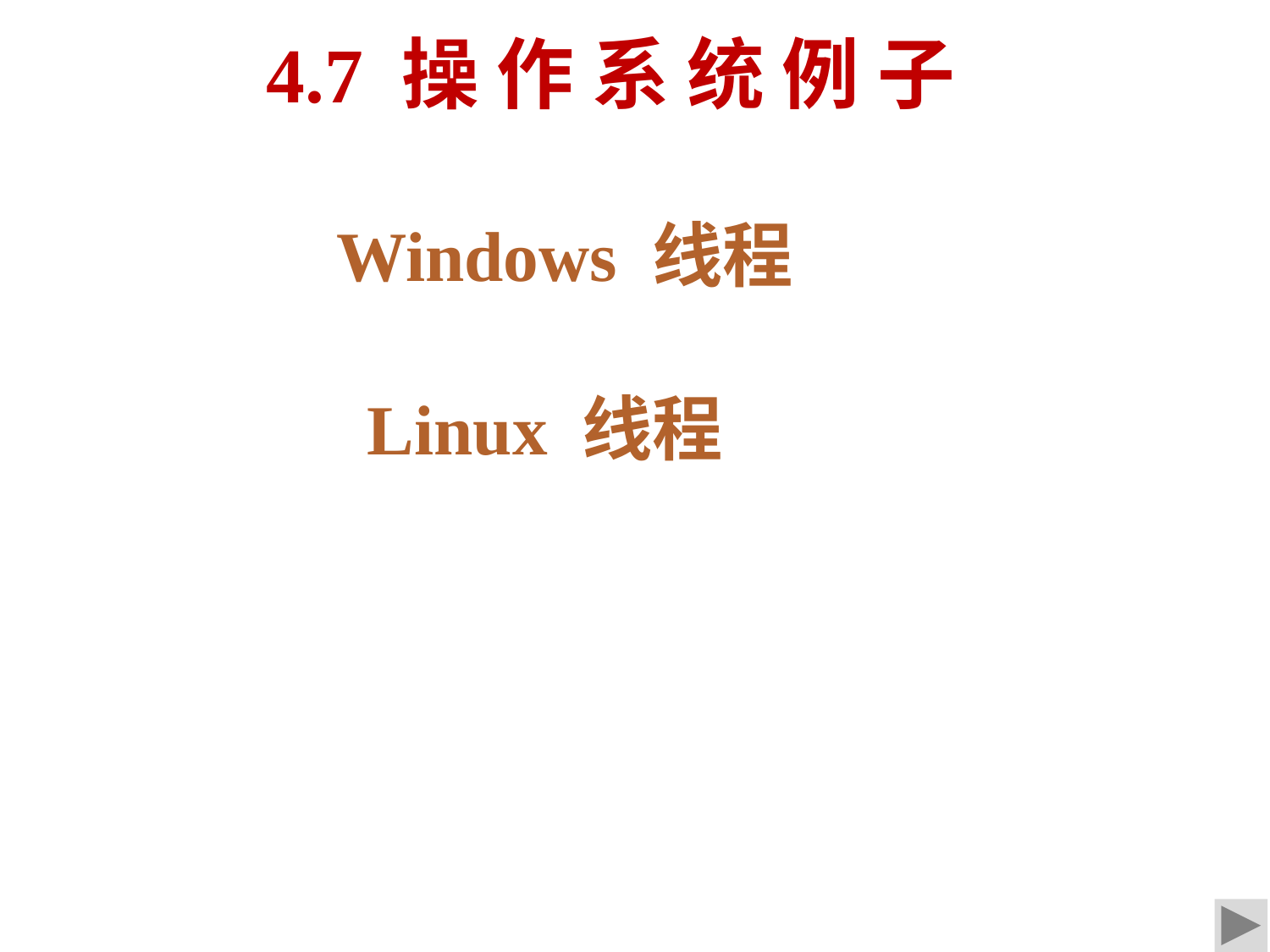

4.7 操 作 系 统 例 子
Windows 线程
Linux 线程